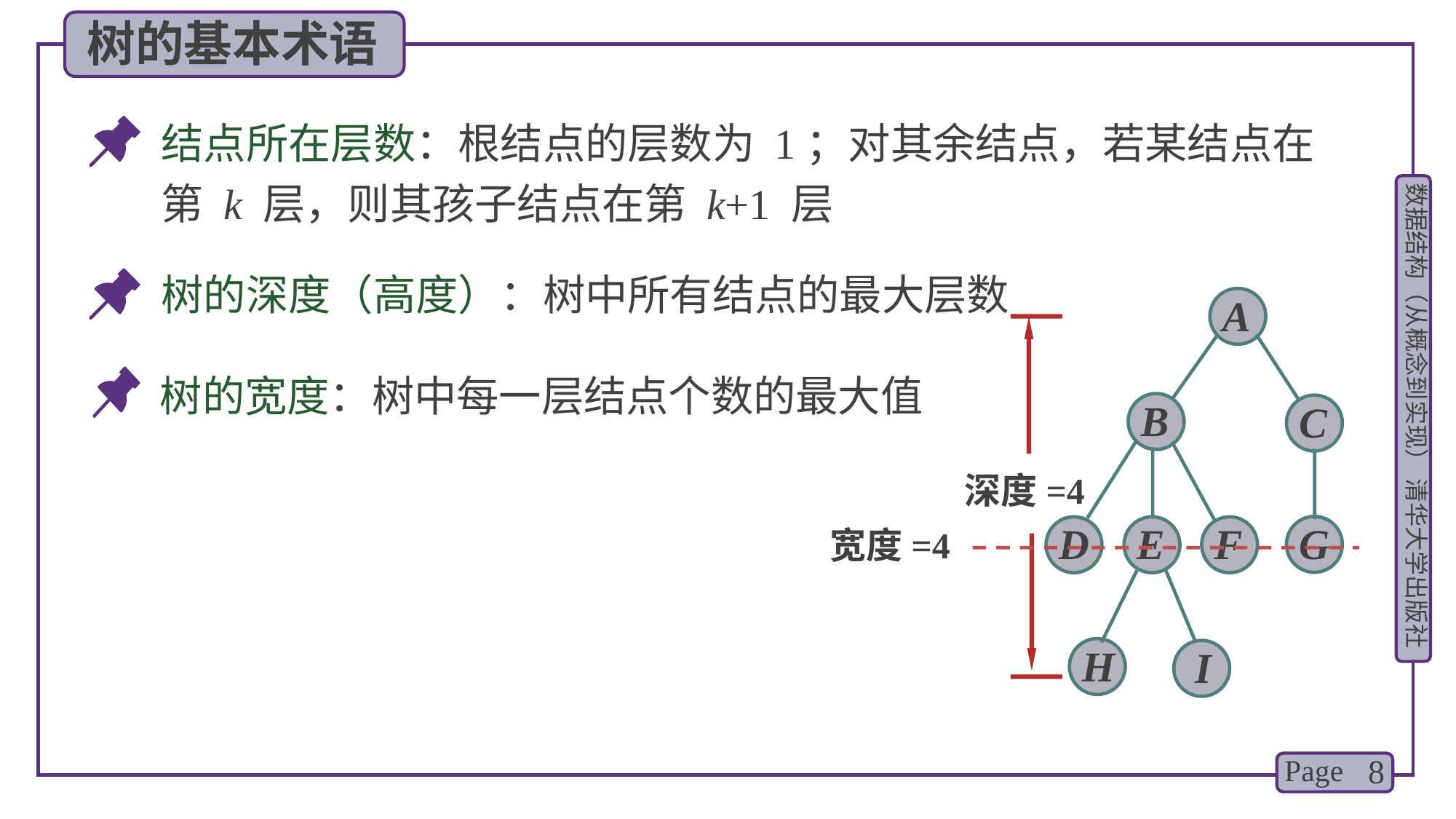

树的基本术语

结点所在层数：根结点的层数为 1；对其余结点，若某结点在第 k 层，则其孩子结点在第 k+1 层

树的深度（高度）：树中所有结点的最大层数
A

B
C

G
D
E
F

H
I

深度=4
树的宽度：树中每一层结点个数的最大值

宽度=4